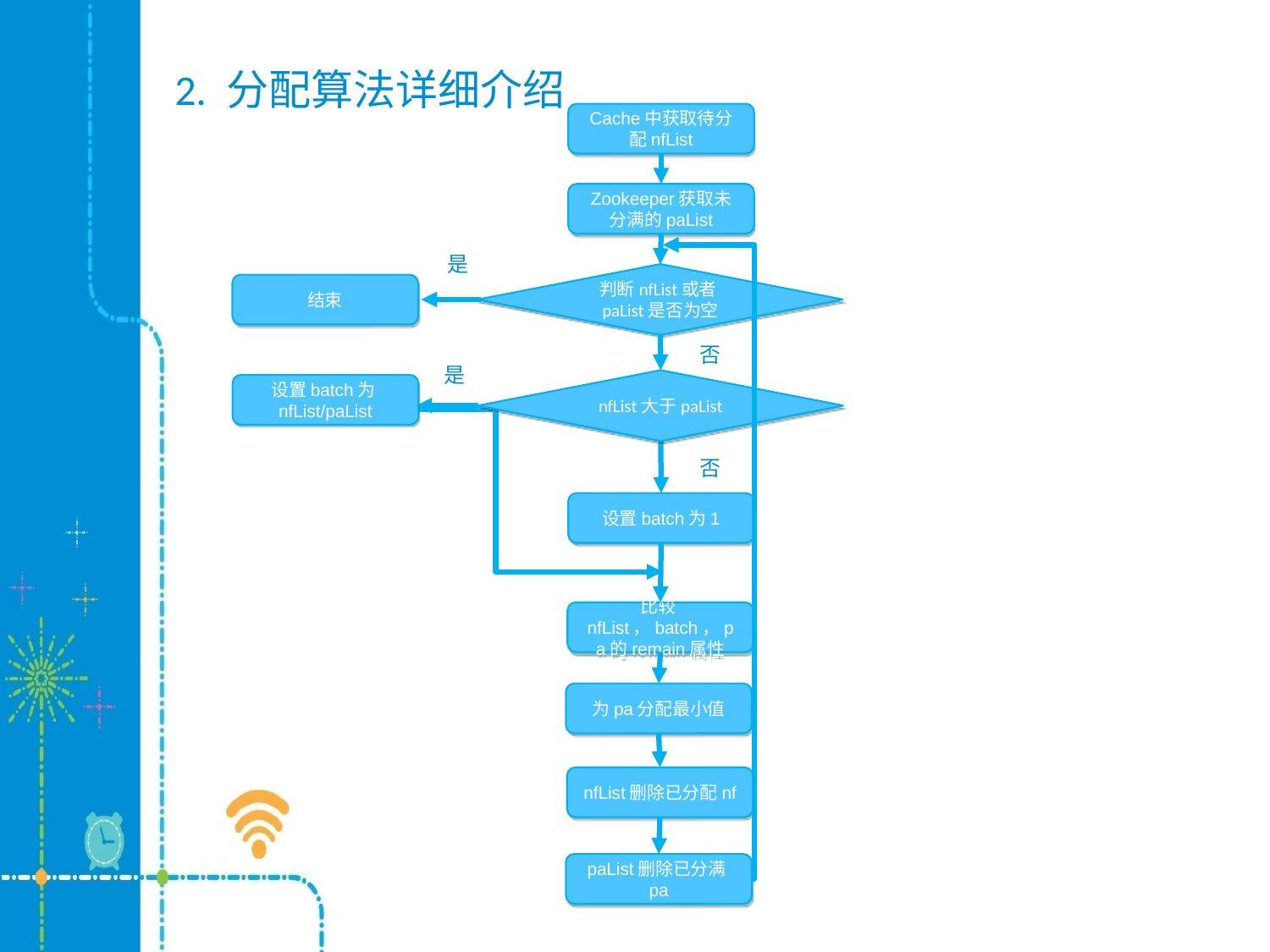

# 2. 分配算法详细介绍
Cache中获取待分配nfList
Zookeeper获取未分满的paList
是
判断nfList或者paList是否为空
结束

否
是
nfList大于paList
设置batch为nfList/paList
否
设置batch为1
比较nfList，batch，pa的remain属性
为pa分配最小值
nfList删除已分配nf
paList删除已分满pa